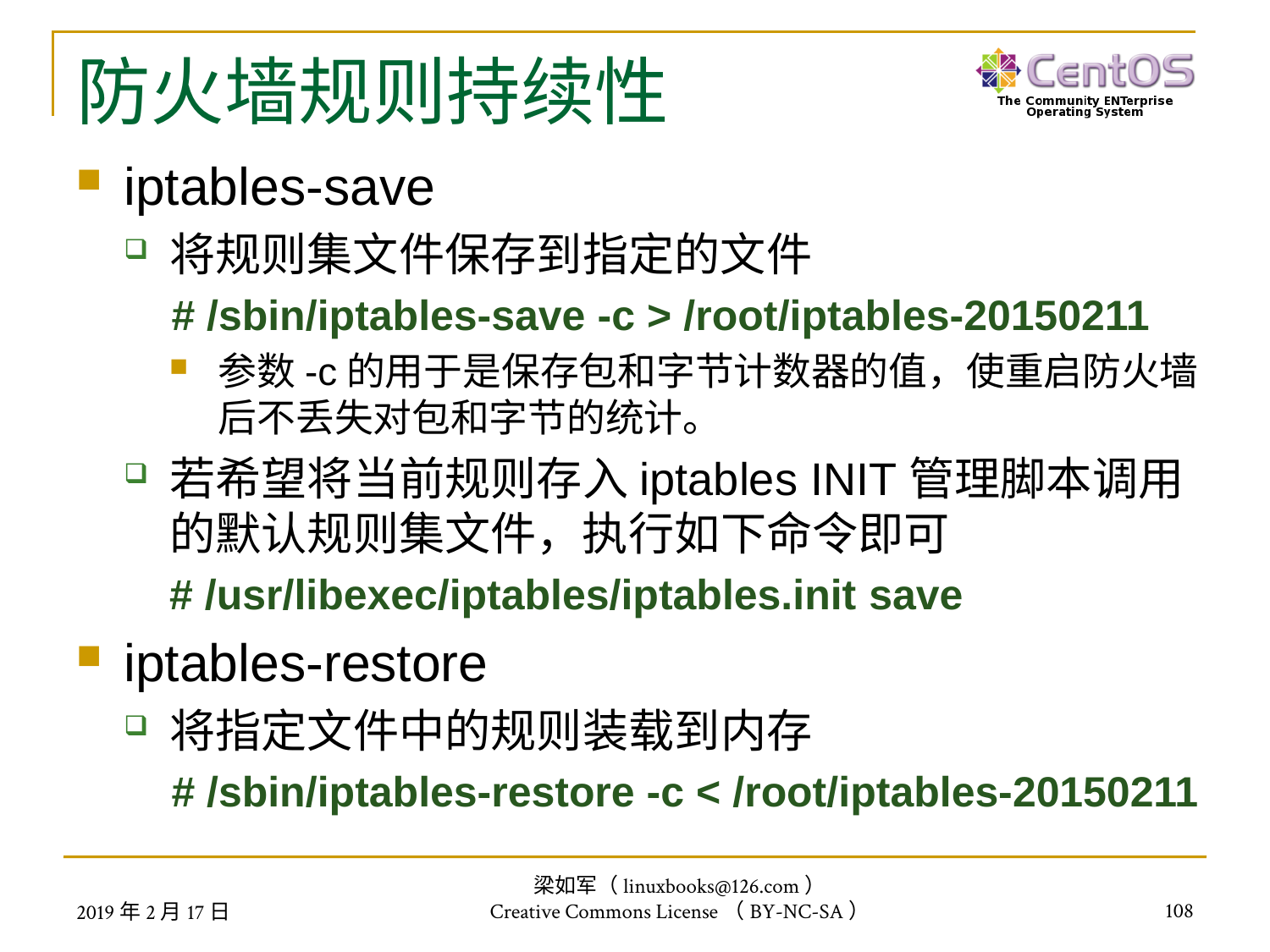

# 防火墙规则持续性
iptables-save
将规则集文件保存到指定的文件
    # /sbin/iptables-save -c > /root/iptables-20150211
参数-c的用于是保存包和字节计数器的值，使重启防火墙后不丢失对包和字节的统计。
若希望将当前规则存入iptables INIT管理脚本调用的默认规则集文件，执行如下命令即可
# /usr/libexec/iptables/iptables.init save
iptables-restore
将指定文件中的规则装载到内存
    # /sbin/iptables-restore -c < /root/iptables-20150211
梁如军（linuxbooks@126.com）
Creative Commons License（BY-NC-SA）
2019年2月17日
108